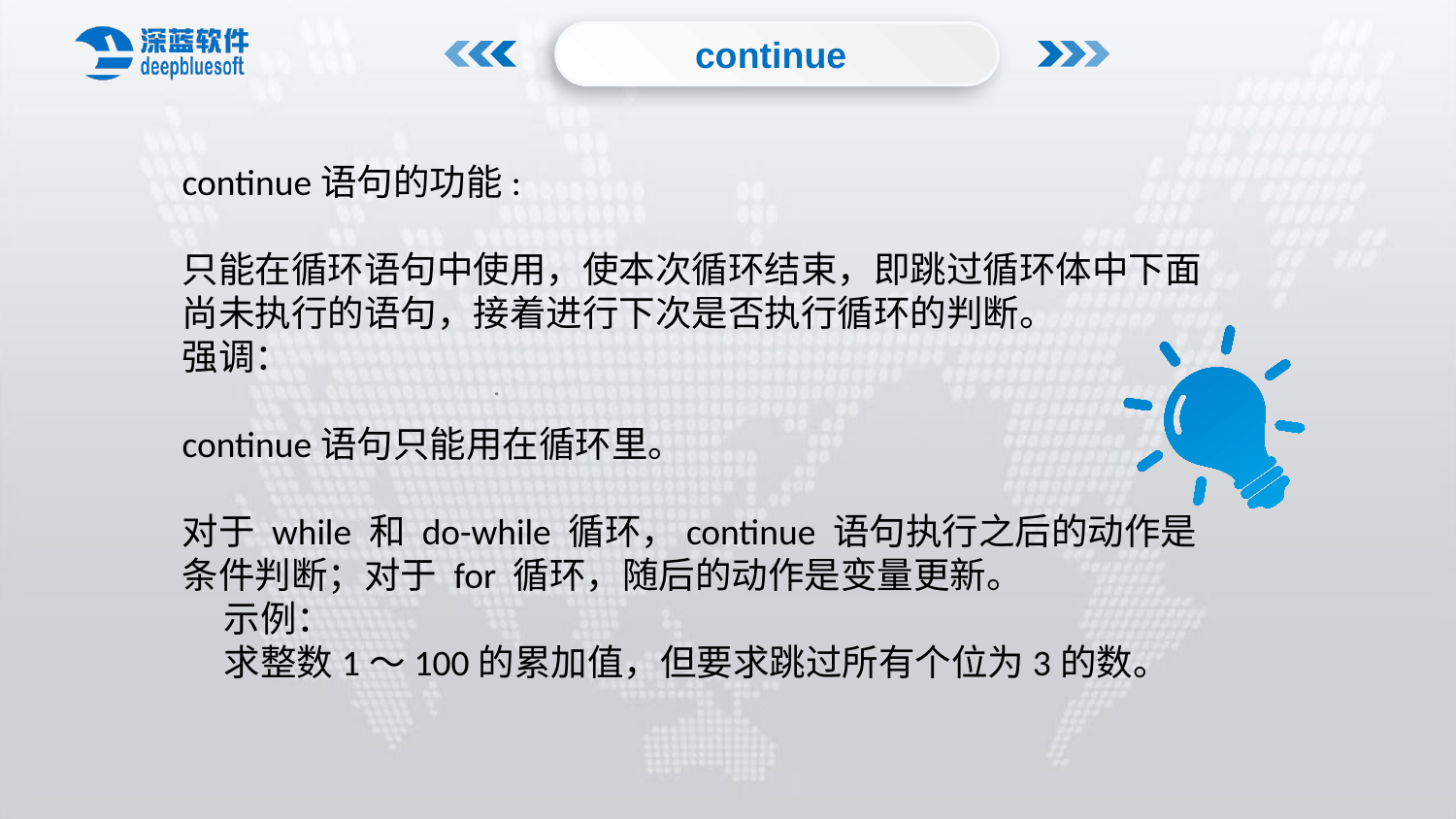

continue

continue语句的功能:

只能在循环语句中使用，使本次循环结束，即跳过循环体中下面尚未执行的语句，接着进行下次是否执行循环的判断。
强调：

continue语句只能用在循环里。

对于 while 和 do-while 循环，continue 语句执行之后的动作是条件判断；对于 for 循环，随后的动作是变量更新。
    示例：
    求整数1～100的累加值，但要求跳过所有个位为3的数。